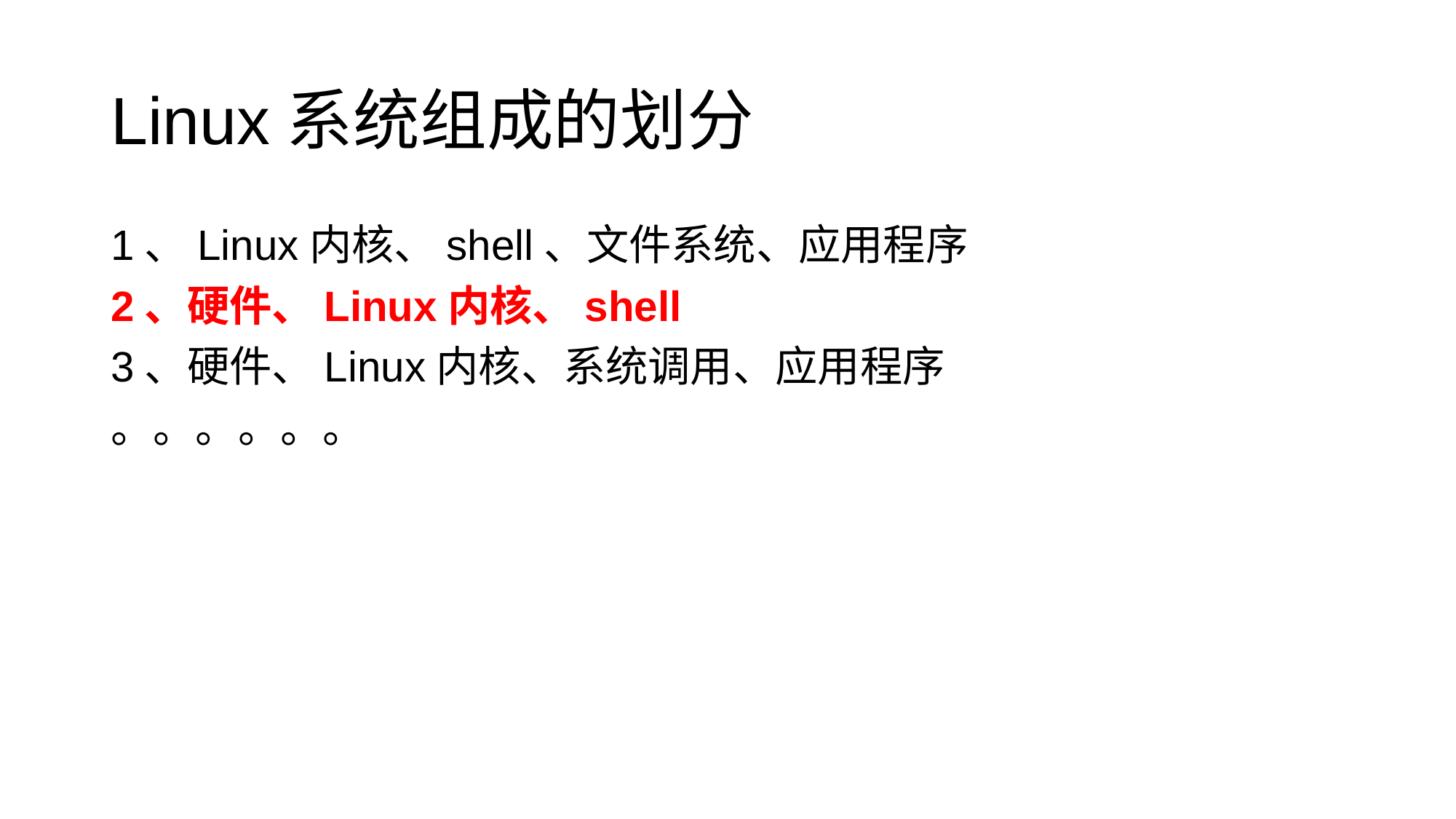

# Linux系统组成的划分
1、Linux内核、shell、文件系统、应用程序
2、硬件、Linux内核、shell
3、硬件、Linux内核、系统调用、应用程序
。。。。。。